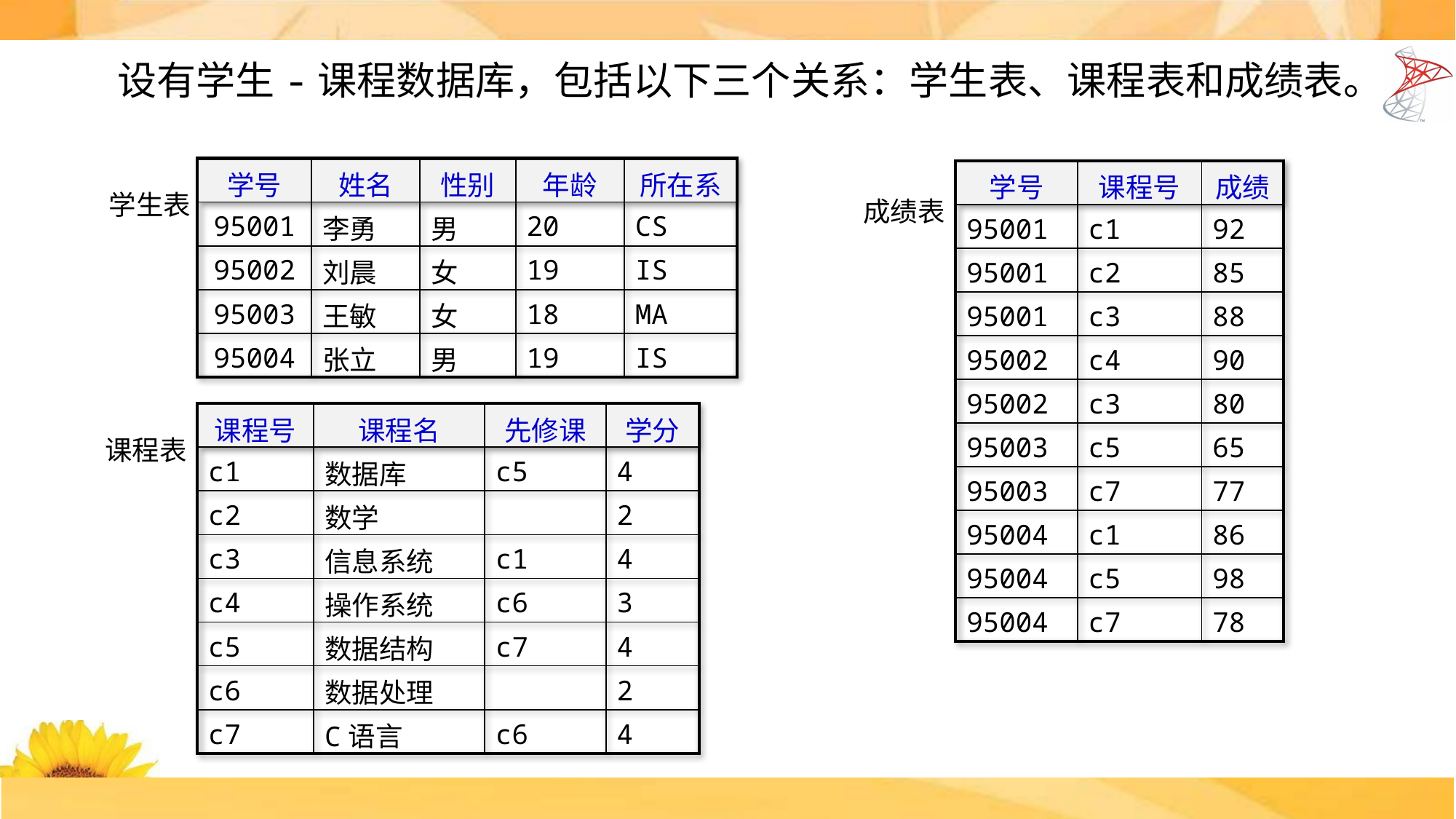

设有学生-课程数据库，包括以下三个关系：学生表、课程表和成绩表。
| 学号 | 姓名 | 性别 | 年龄 | 所在系 |
| --- | --- | --- | --- | --- |
| 95001 | 李勇 | 男 | 20 | CS |
| 95002 | 刘晨 | 女 | 19 | IS |
| 95003 | 王敏 | 女 | 18 | MA |
| 95004 | 张立 | 男 | 19 | IS |
| 学号 | 课程号 | 成绩 |
| --- | --- | --- |
| 95001 | c1 | 92 |
| 95001 | c2 | 85 |
| 95001 | c3 | 88 |
| 95002 | c4 | 90 |
| 95002 | c3 | 80 |
| 95003 | c5 | 65 |
| 95003 | c7 | 77 |
| 95004 | c1 | 86 |
| 95004 | c5 | 98 |
| 95004 | c7 | 78 |
 学生表
成绩表
| 课程号 | 课程名 | 先修课 | 学分 |
| --- | --- | --- | --- |
| c1 | 数据库 | c5 | 4 |
| c2 | 数学 |  | 2 |
| c3 | 信息系统 | c1 | 4 |
| c4 | 操作系统 | c6 | 3 |
| c5 | 数据结构 | c7 | 4 |
| c6 | 数据处理 |  | 2 |
| c7 | C语言 | c6 | 4 |
课程表